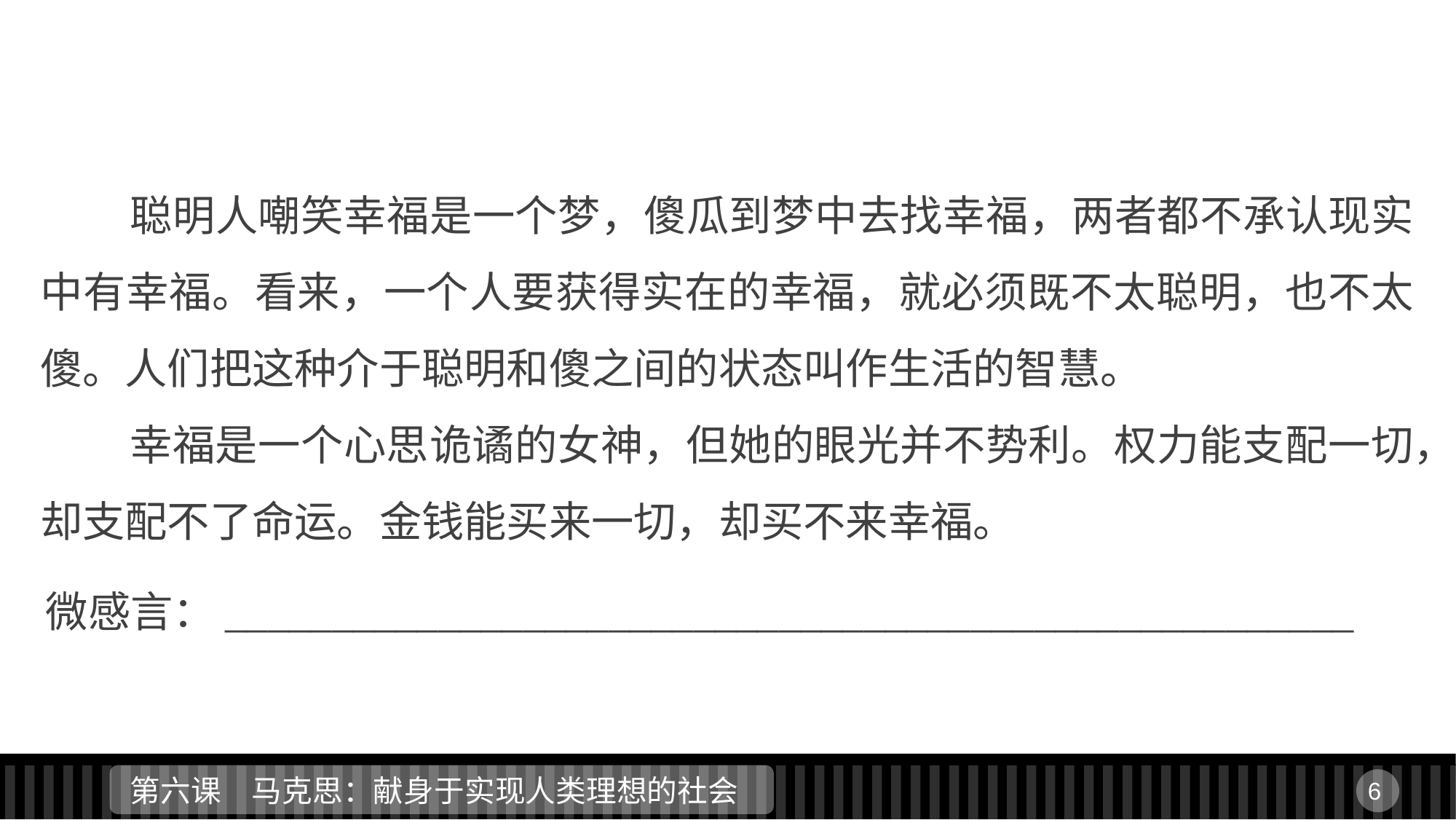

聪明人嘲笑幸福是一个梦，傻瓜到梦中去找幸福，两者都不承认现实中有幸福。看来，一个人要获得实在的幸福，就必须既不太聪明，也不太傻。人们把这种介于聪明和傻之间的状态叫作生活的智慧。
        幸福是一个心思诡谲的女神，但她的眼光并不势利。权力能支配一切，却支配不了命运。金钱能买来一切，却买不来幸福。
微感言：_____________________________________________________